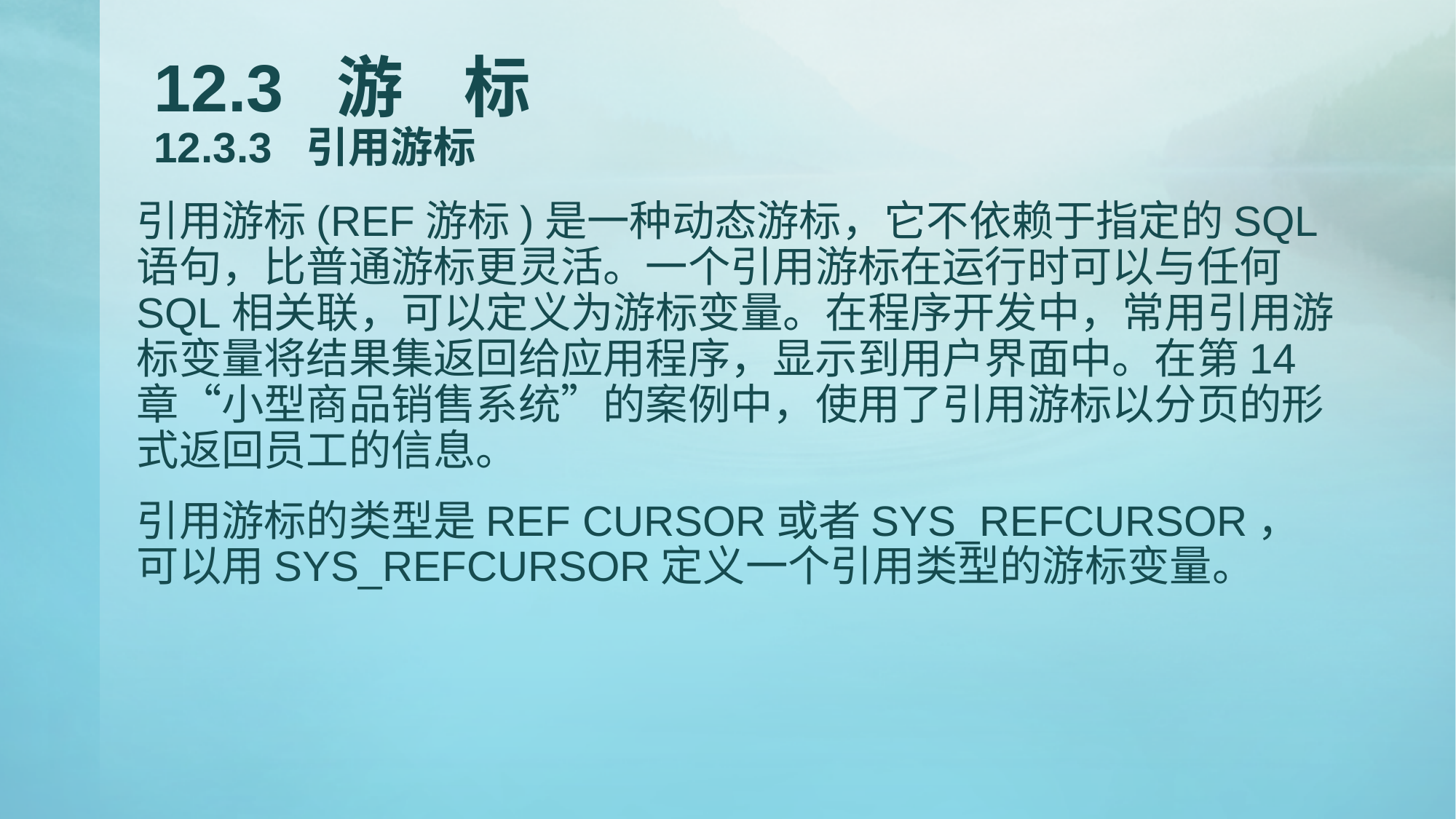

# 12.3  游    标 12.3.3  引用游标
引用游标(REF游标)是一种动态游标，它不依赖于指定的SQL语句，比普通游标更灵活。一个引用游标在运行时可以与任何SQL相关联，可以定义为游标变量。在程序开发中，常用引用游标变量将结果集返回给应用程序，显示到用户界面中。在第14章“小型商品销售系统”的案例中，使用了引用游标以分页的形式返回员工的信息。
引用游标的类型是REF CURSOR或者SYS_REFCURSOR，可以用SYS_REFCURSOR定义一个引用类型的游标变量。